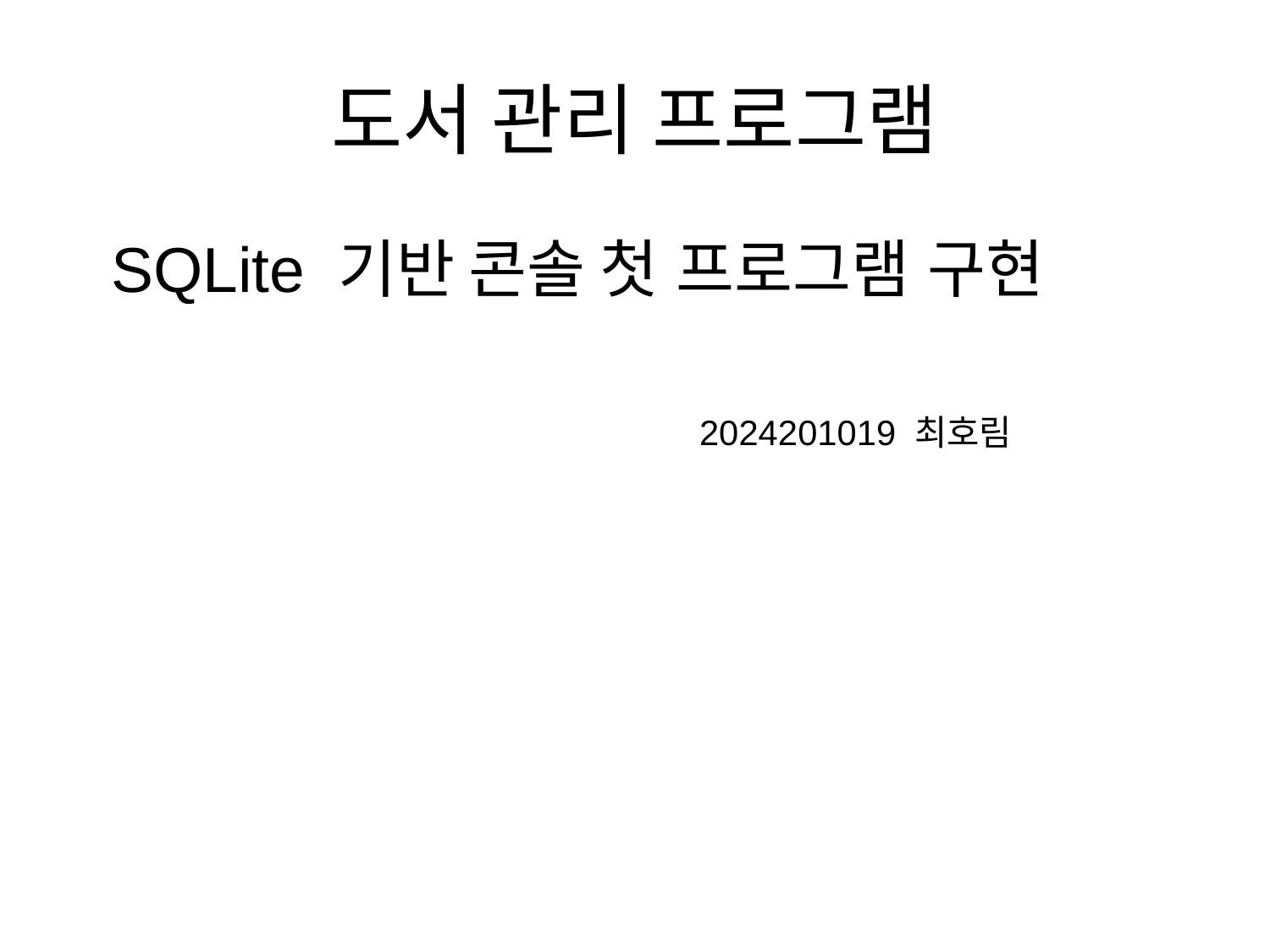

# 도서 관리 프로그램
  SQLite 기반 콘솔 첫 프로그램 구현

                                                                2024201019 최호림